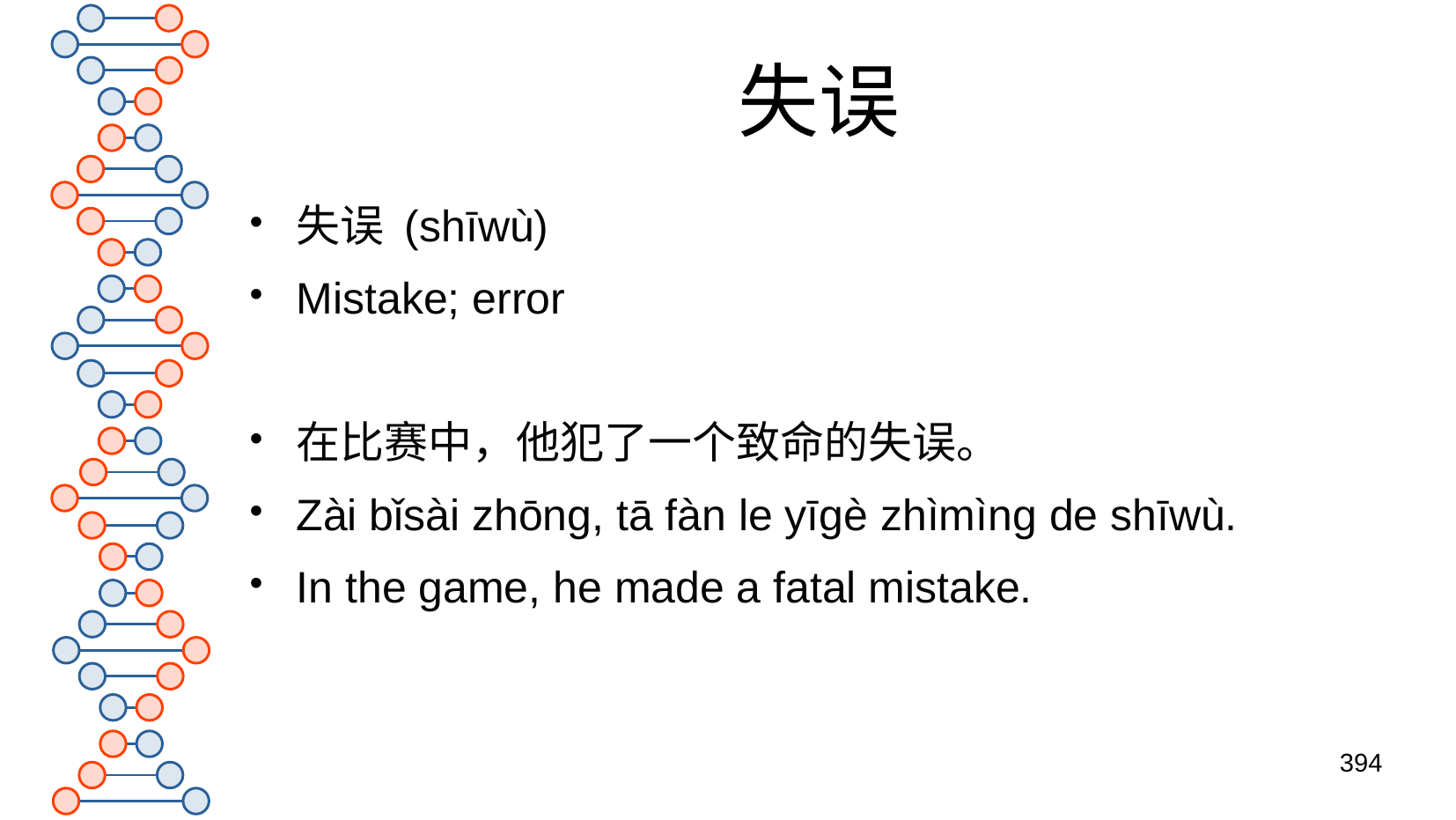

# 失误
失误 (shīwù)
Mistake; error

在比赛中，他犯了一个致命的失误。
Zài bǐsài zhōng, tā fàn le yīgè zhìmìng de shīwù.
In the game, he made a fatal mistake.

394